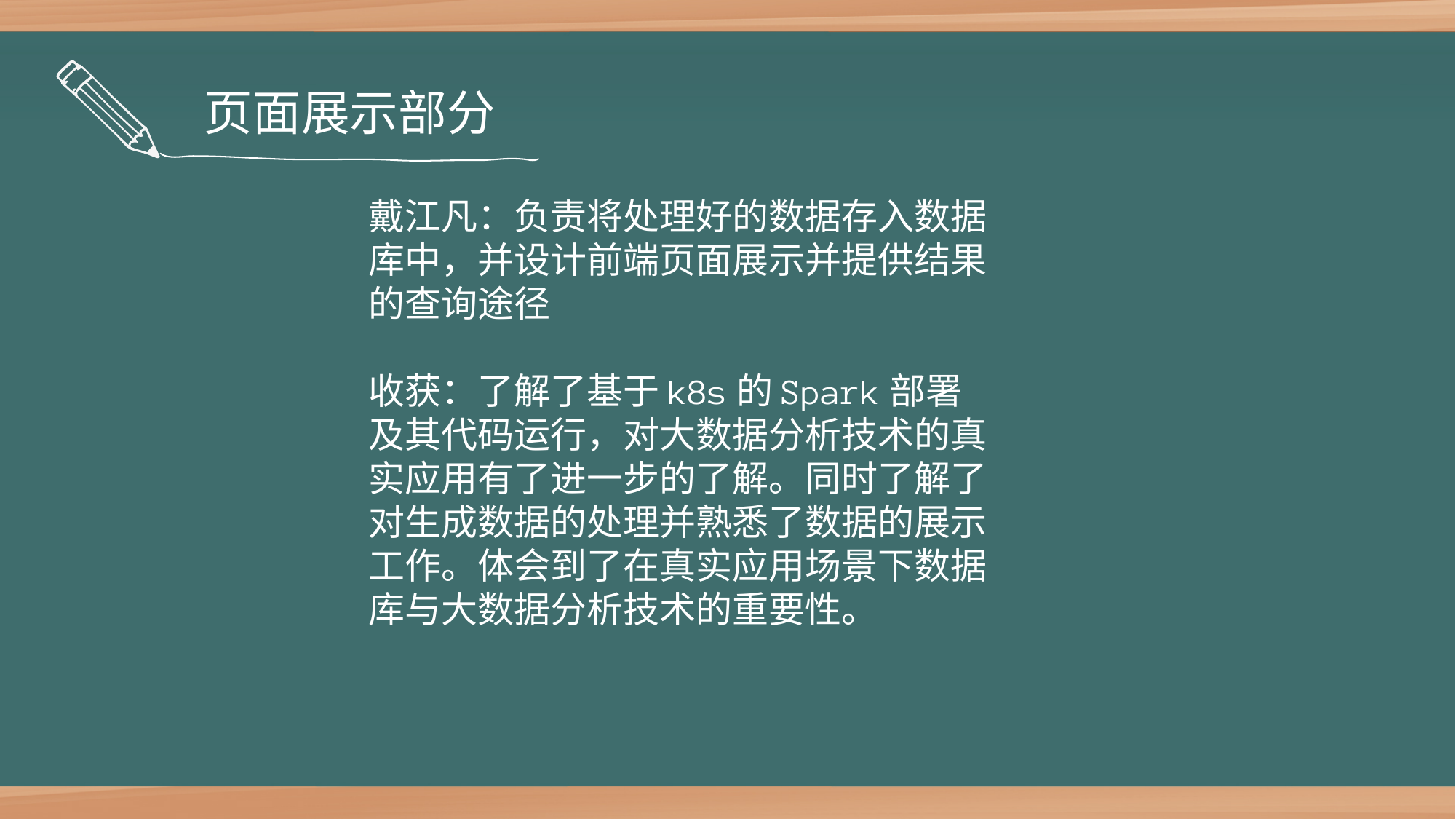

页面展示部分

戴江凡：负责将处理好的数据存入数据库中，并设计前端页面展示并提供结果的查询途径

收获：了解了基于k8s的Spark部署及其代码运行，对大数据分析技术的真实应用有了进一步的了解。同时了解了对生成数据的处理并熟悉了数据的展示工作。体会到了在真实应用场景下数据库与大数据分析技术的重要性。